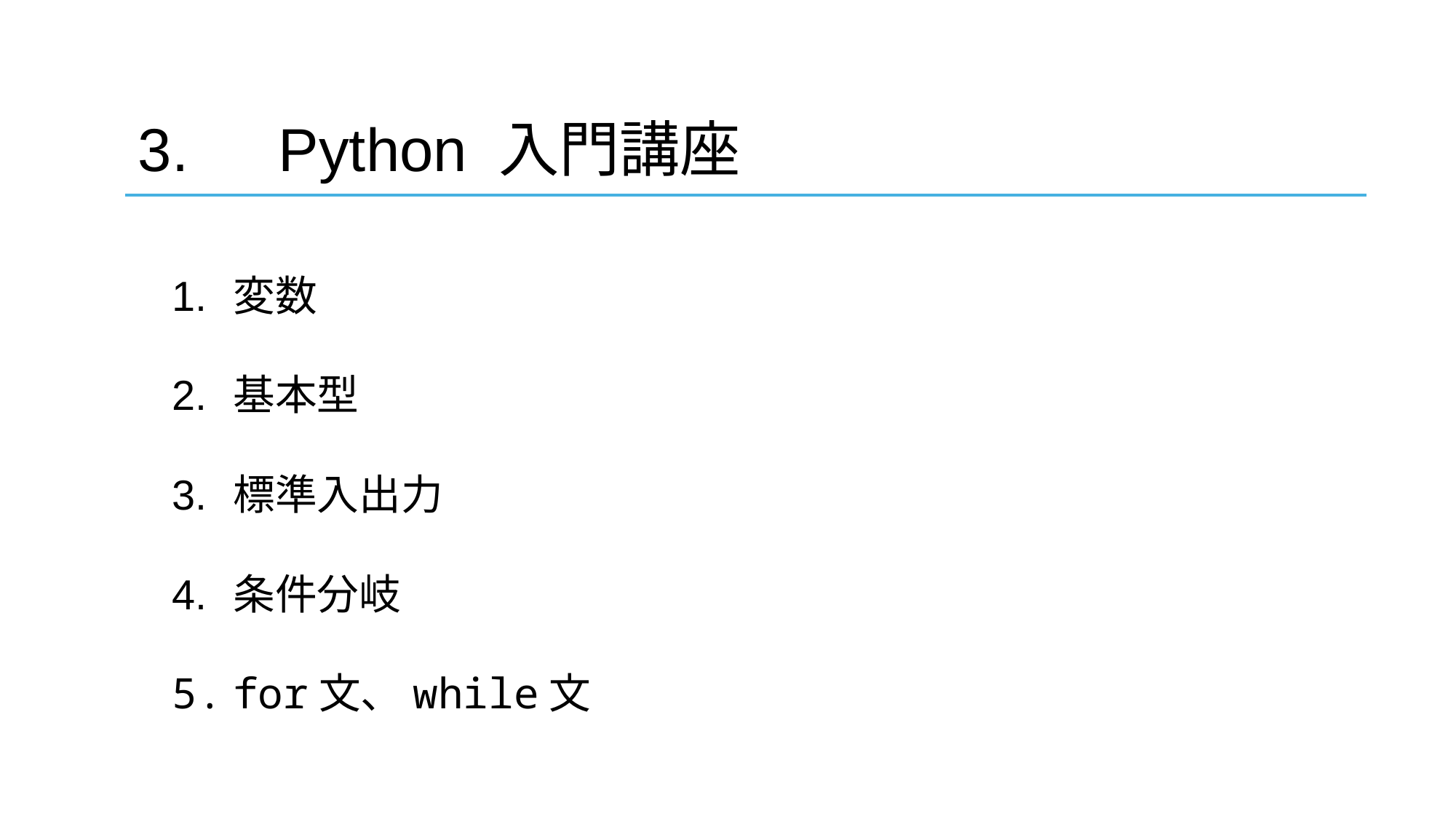

# 3.　Python 入門講座
変数
基本型
標準入出力
条件分岐
for文、while文